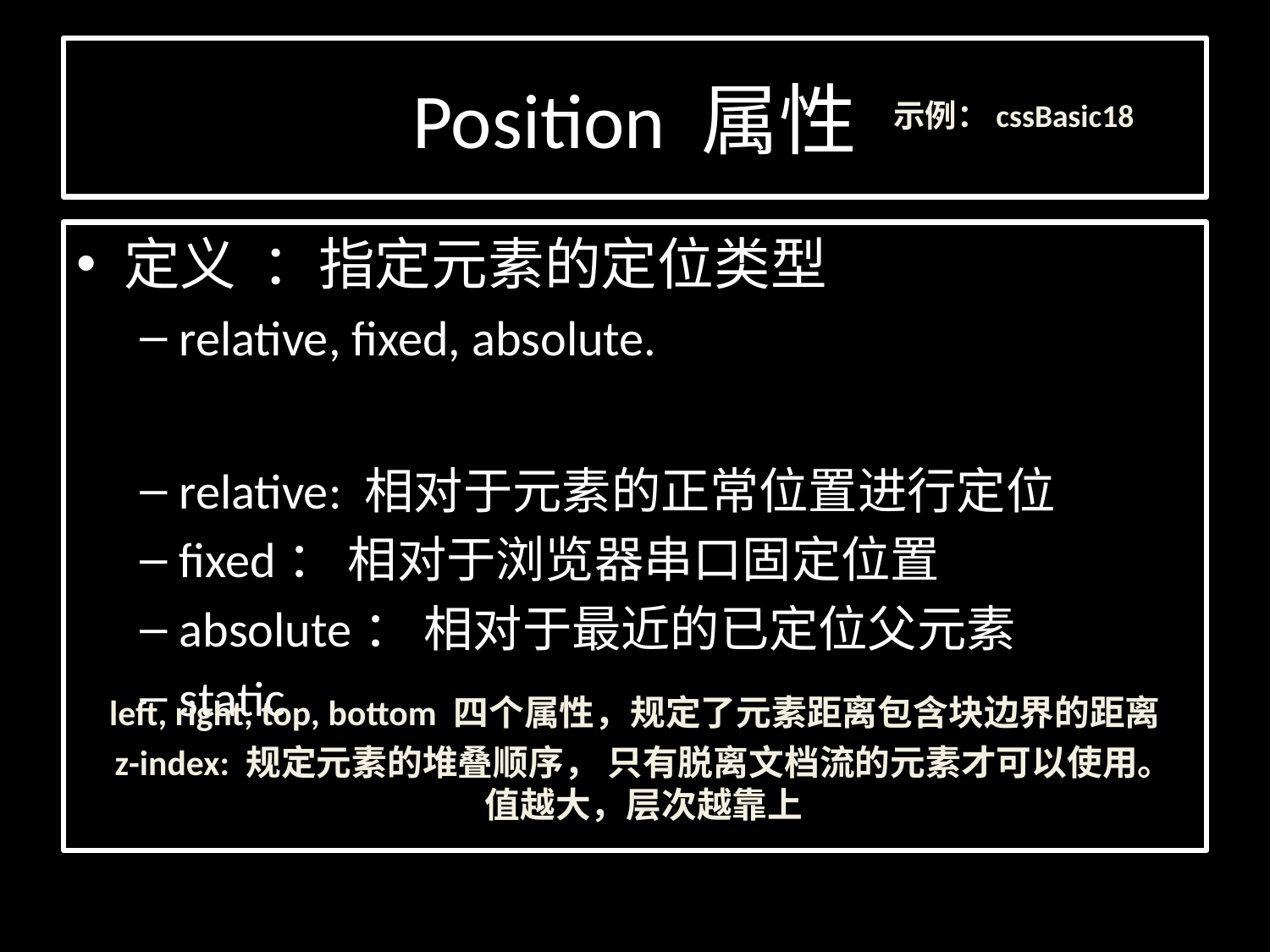

# Position 属性
示例：cssBasic18
定义  ：指定元素的定位类型
relative, fixed, absolute.

relative: 相对于元素的正常位置进行定位
fixed： 相对于浏览器串口固定位置
absolute： 相对于最近的已定位父元素
static
left, right, top, bottom 四个属性，规定了元素距离包含块边界的距离
z-index: 规定元素的堆叠顺序， 只有脱离文档流的元素才可以使用。
值越大，层次越靠上